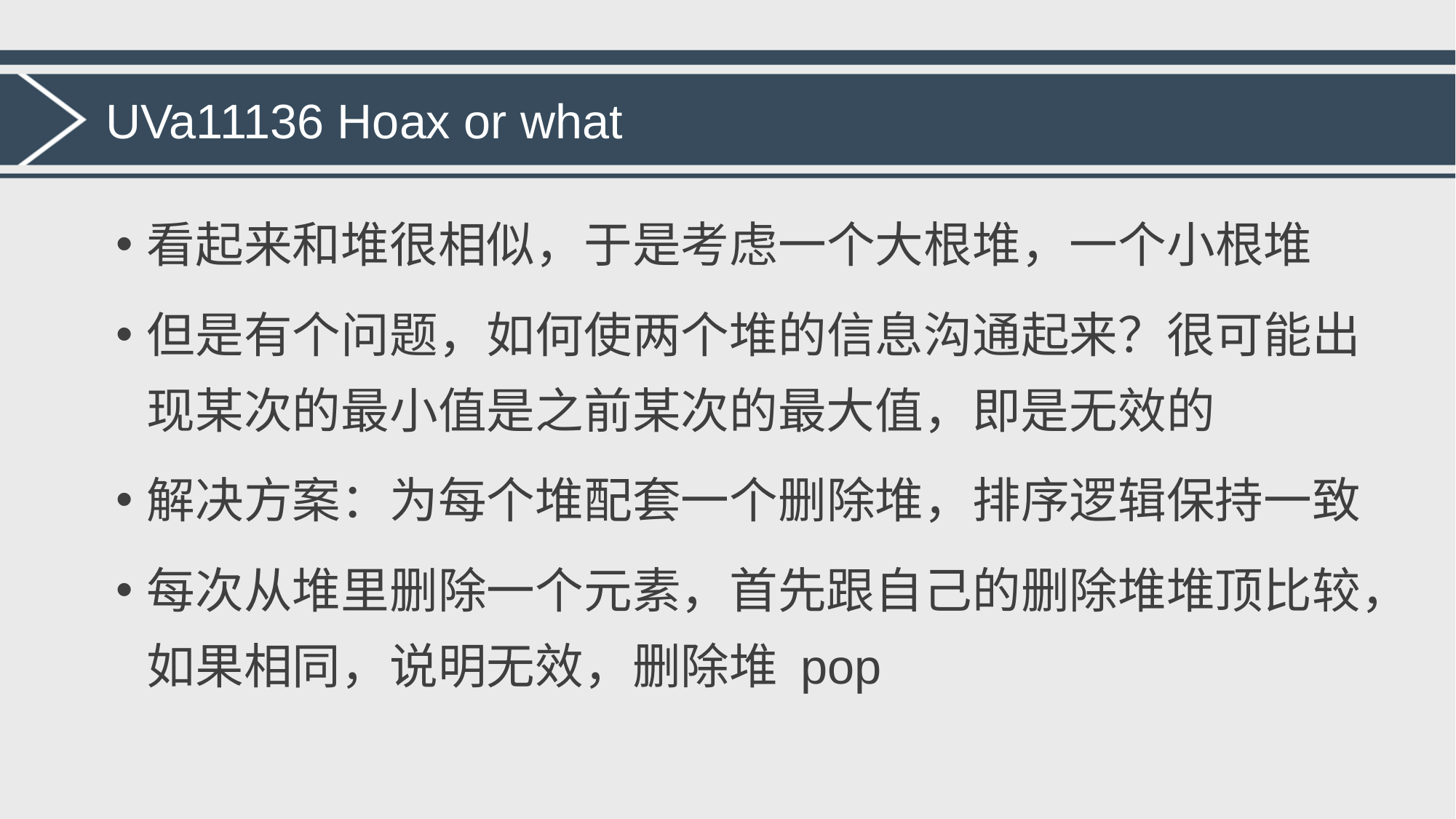

# UVa11136 Hoax or what
看起来和堆很相似，于是考虑一个大根堆，一个小根堆
但是有个问题，如何使两个堆的信息沟通起来？很可能出现某次的最小值是之前某次的最大值，即是无效的
解决方案：为每个堆配套一个删除堆，排序逻辑保持一致
每次从堆里删除一个元素，首先跟自己的删除堆堆顶比较，如果相同，说明无效，删除堆 pop